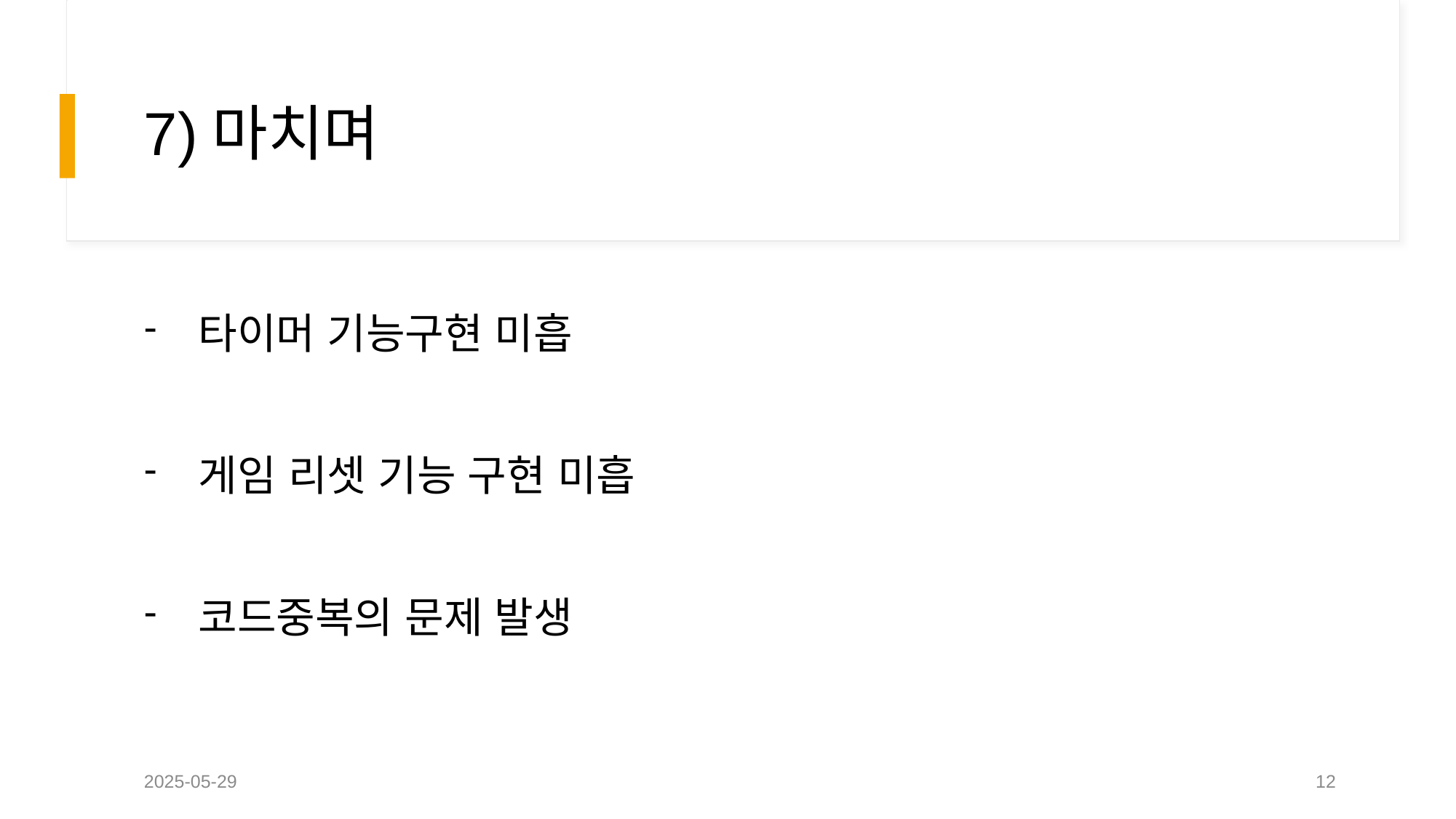

# 7)마치며
타이머 기능구현 미흡​

게임 리셋 기능 구현 미흡​

코드중복의 문제 발생
2025-05-29

12